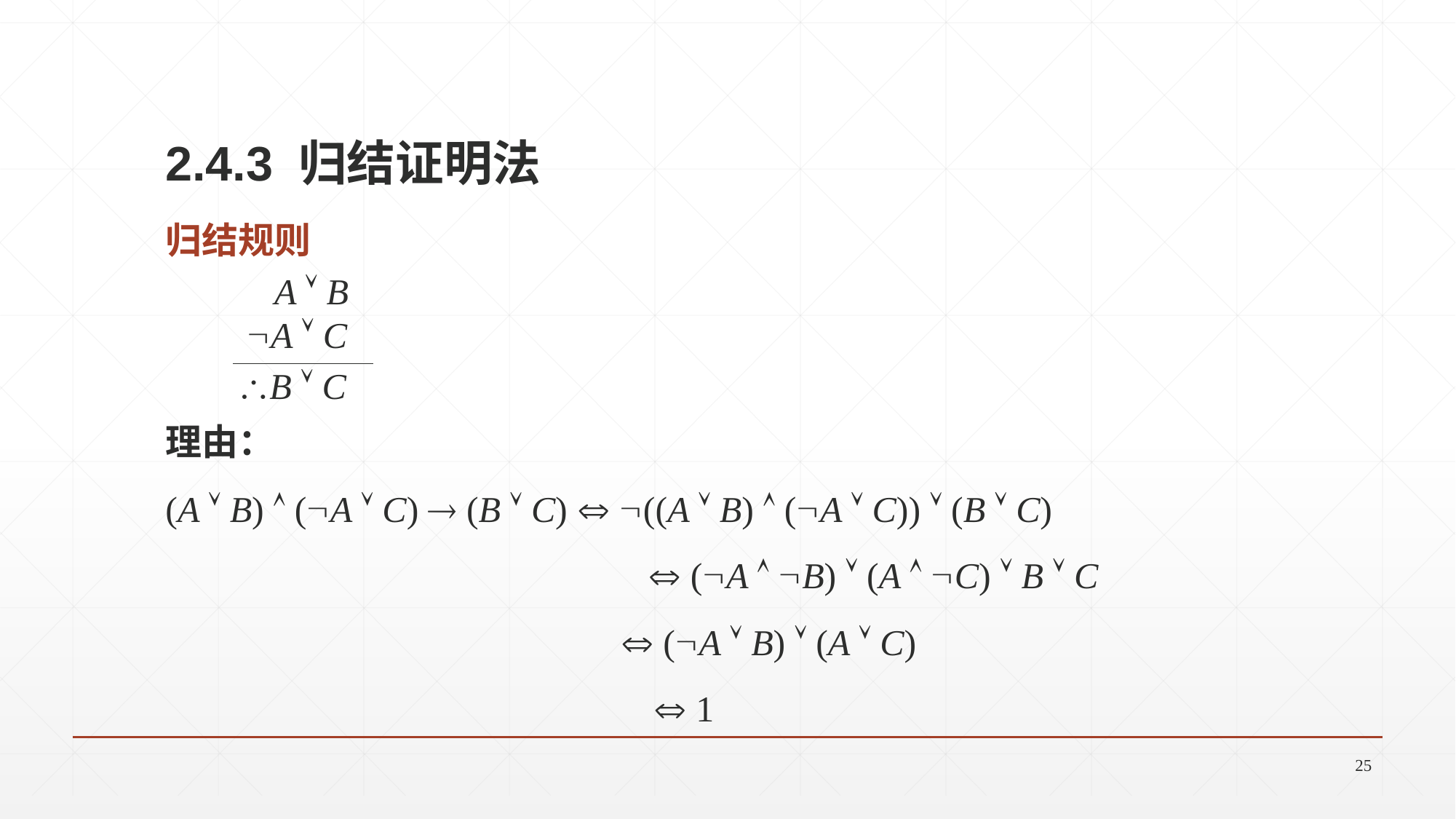

2.4.3 归结证明法
归结规则
         	A ∨ B
         ¬A ∨ C
        ∴B ∨ C
理由：
(A ∨ B) ∧ (¬A ∨ C) → (B ∨ C) ⇔ ¬((A ∨ B) ∧ (¬A ∨ C)) ∨ (B ∨ C)
				           	  ⇔ (¬A ∧ ¬B) ∨ (A ∧ ¬C) ∨ B ∨ C
				  ⇔ (¬A ∨ B) ∨ (A ∨ C)
				  ⇔ 1
25